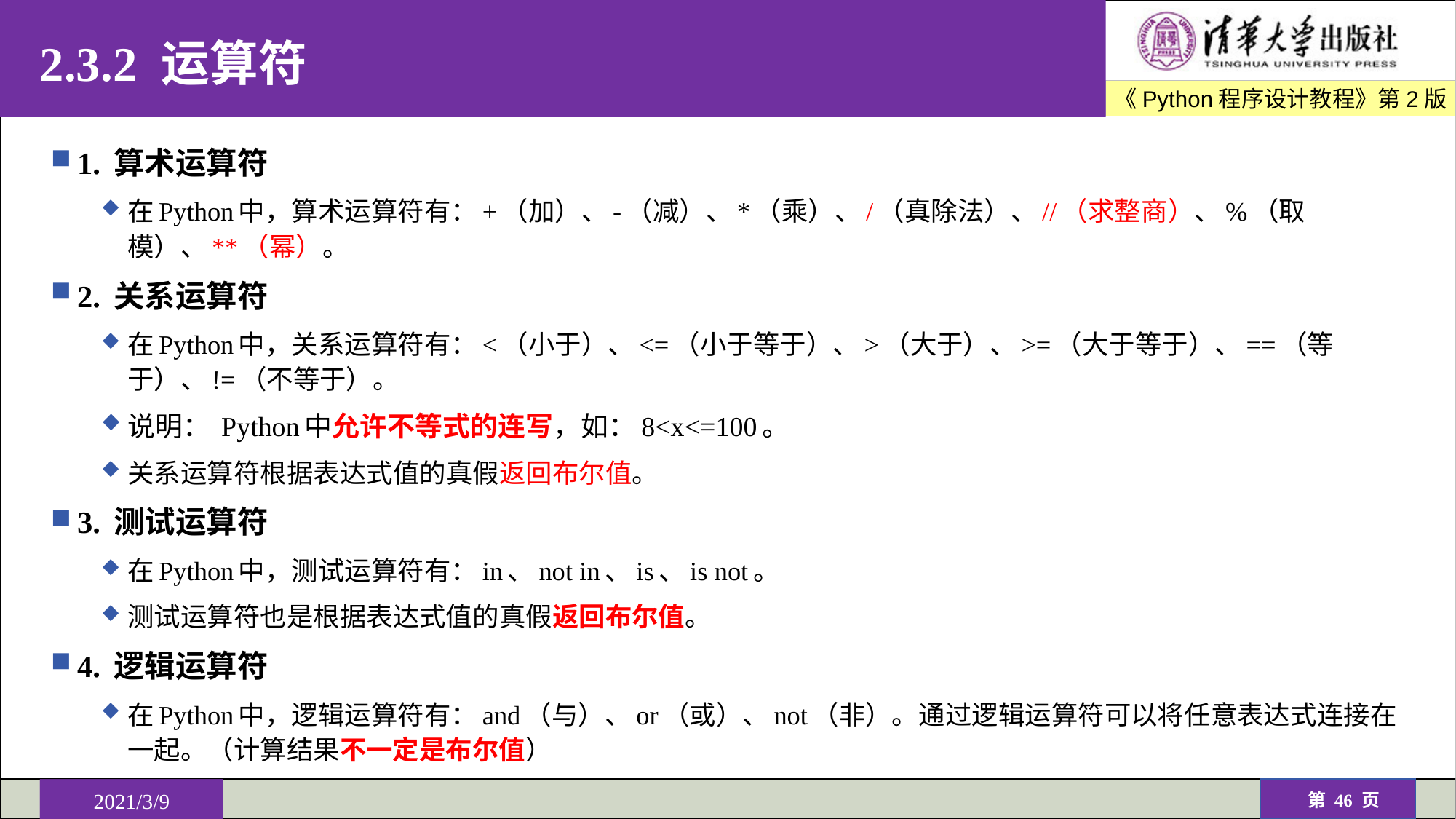

# 2.3.2 运算符
1. 算术运算符
在Python中，算术运算符有：+（加）、-（减）、*（乘）、/（真除法）、//（求整商）、%（取模）、**（幂）。
2. 关系运算符
在Python中，关系运算符有：<（小于）、<=（小于等于）、>（大于）、>=（大于等于）、==（等于）、!=（不等于）。
说明： Python中允许不等式的连写，如：8<x<=100。
关系运算符根据表达式值的真假返回布尔值。
3. 测试运算符
在Python中，测试运算符有：in、not in、is、is not。
测试运算符也是根据表达式值的真假返回布尔值。
4. 逻辑运算符
在Python中，逻辑运算符有：and（与）、or（或）、not（非）。通过逻辑运算符可以将任意表达式连接在一起。（计算结果不一定是布尔值）